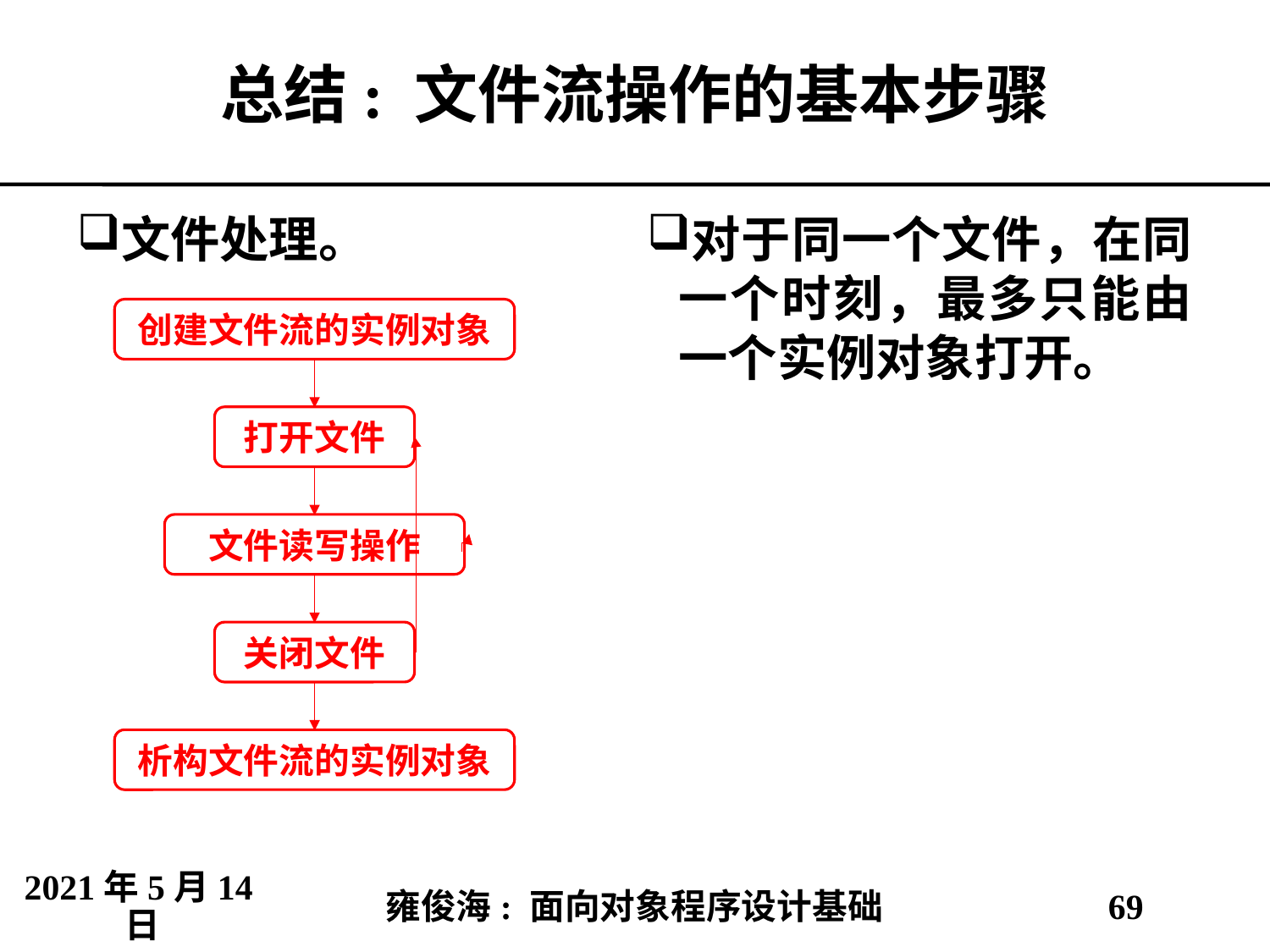

# 总结: 文件流操作的基本步骤

文件处理。
对于同一个文件，在同一个时刻，最多只能由一个实例对象打开。
创建文件流的实例对象
打开文件
文件读写操作
关闭文件
析构文件流的实例对象
2021年5月14日
雍俊海: 面向对象程序设计基础
69